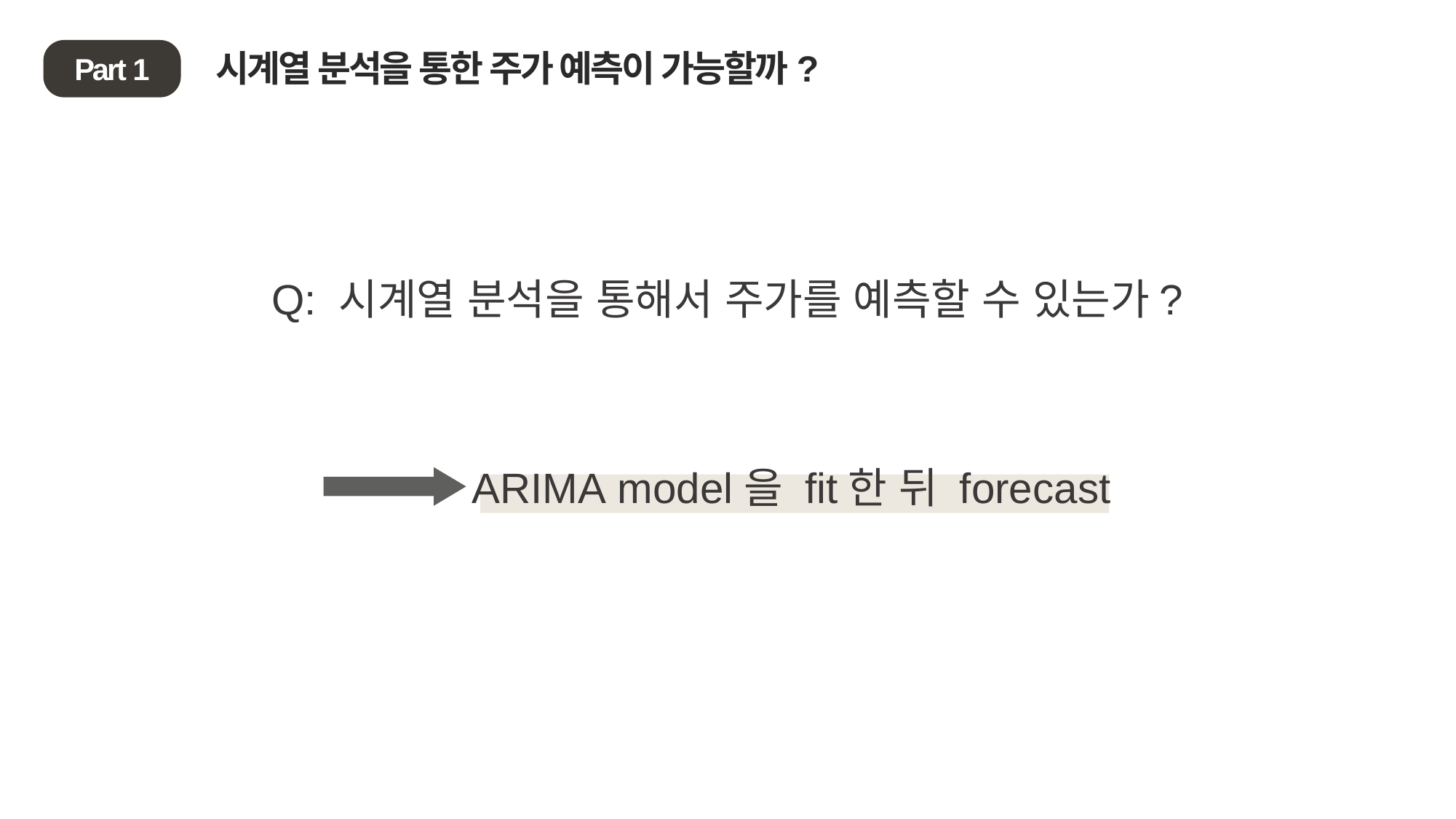

시계열 분석을 통한 주가 예측이 가능할까?
Part 1
Q: 시계열 분석을 통해서 주가를 예측할 수 있는가?
ARIMA model을 fit한 뒤 forecast